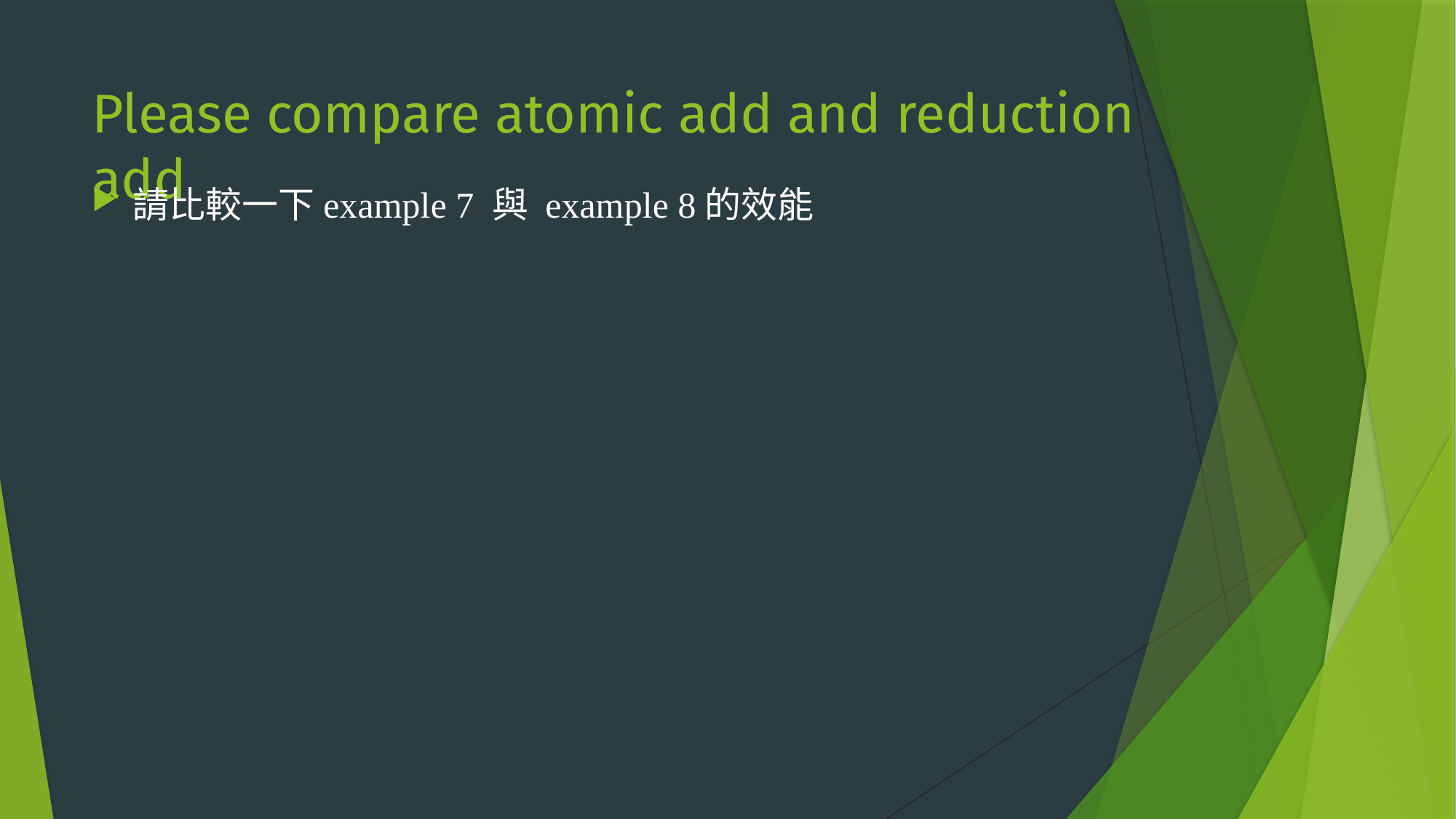

# Please compare atomic add and reduction add
請比較一下example 7 與 example 8的效能